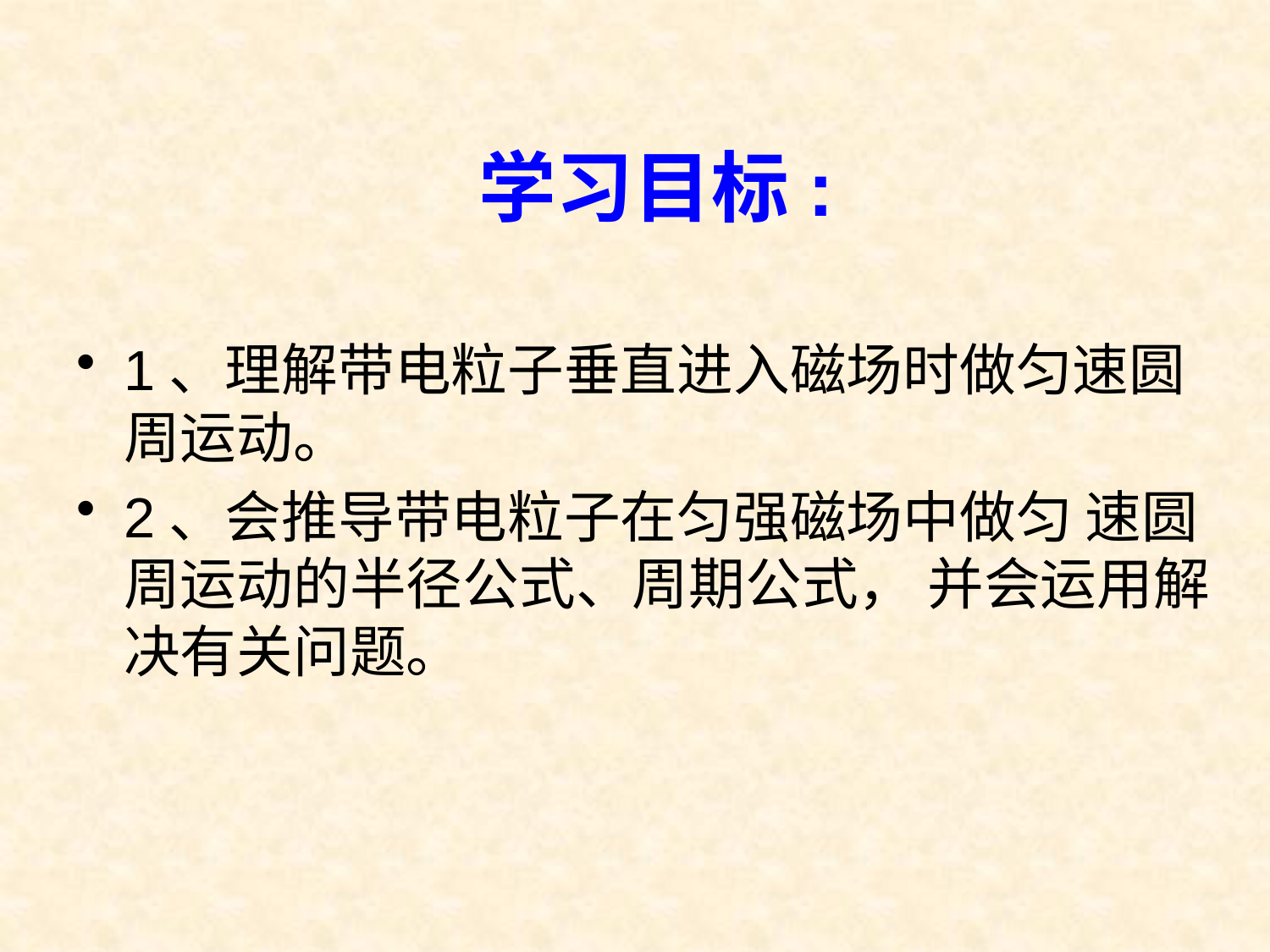

# 学习目标:
1、理解带电粒子垂直进入磁场时做匀速圆周运动。
2、会推导带电粒子在匀强磁场中做匀 速圆周运动的半径公式、周期公式， 并会运用解决有关问题。